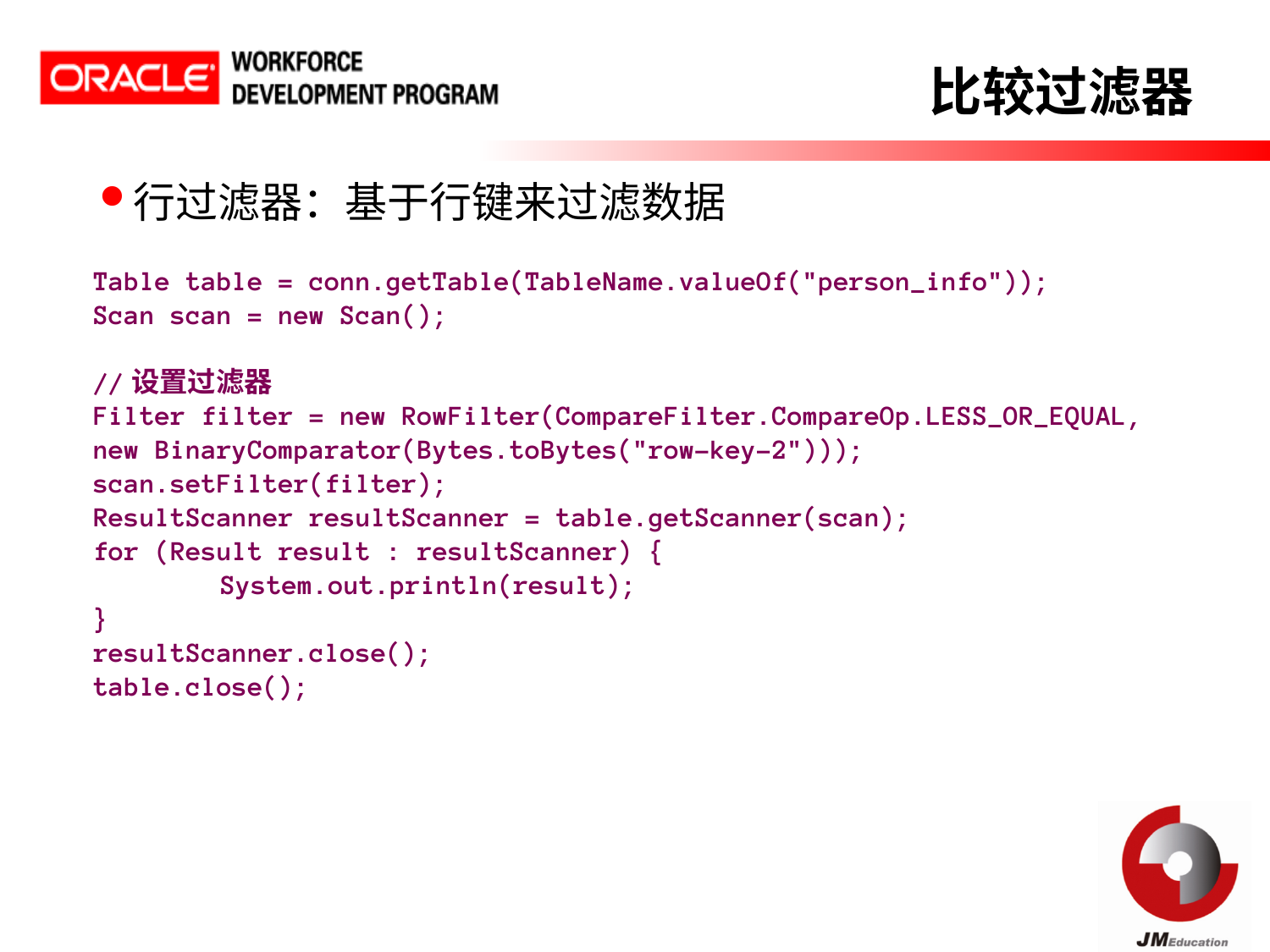

比较过滤器
行过滤器：基于行键来过滤数据
Table table = conn.getTable(TableName.valueOf("person_info"));
Scan scan = new Scan();

//设置过滤器
Filter filter = new RowFilter(CompareFilter.CompareOp.LESS_OR_EQUAL, new BinaryComparator(Bytes.toBytes("row-key-2")));
scan.setFilter(filter);
ResultScanner resultScanner = table.getScanner(scan);
for (Result result : resultScanner) {
	System.out.println(result);
}
resultScanner.close();
table.close();